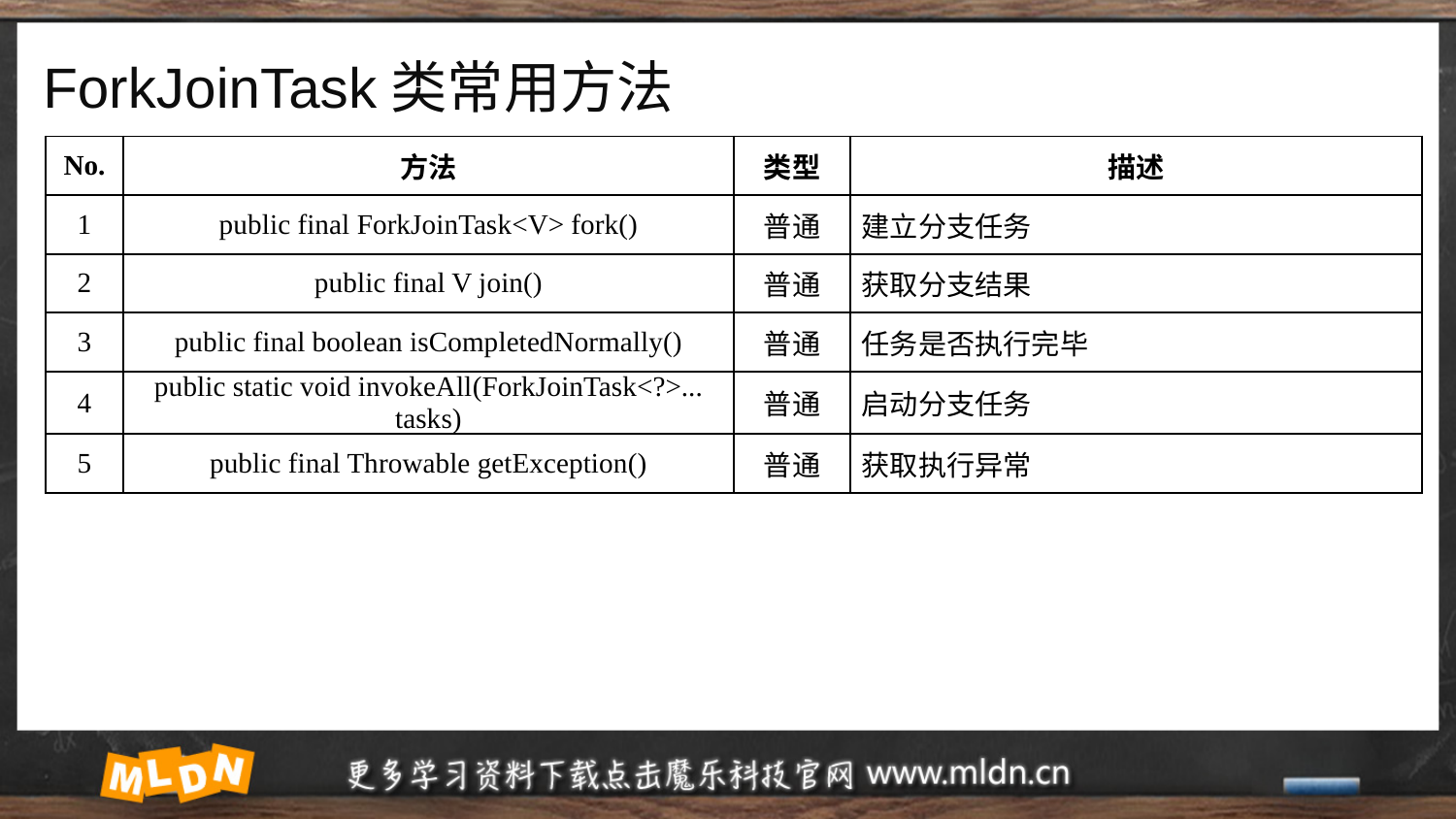

# ForkJoinTask类常用方法
| No. | 方法 | 类型 | 描述 |
| --- | --- | --- | --- |
| 1 | public final ForkJoinTask<V> fork() | 普通 | 建立分支任务 |
| 2 | public final V join() | 普通 | 获取分支结果 |
| 3 | public final boolean isCompletedNormally() | 普通 | 任务是否执行完毕 |
| 4 | public static void invokeAll​(ForkJoinTask<?>... tasks) | 普通 | 启动分支任务 |
| 5 | public final Throwable getException() | 普通 | 获取执行异常 |